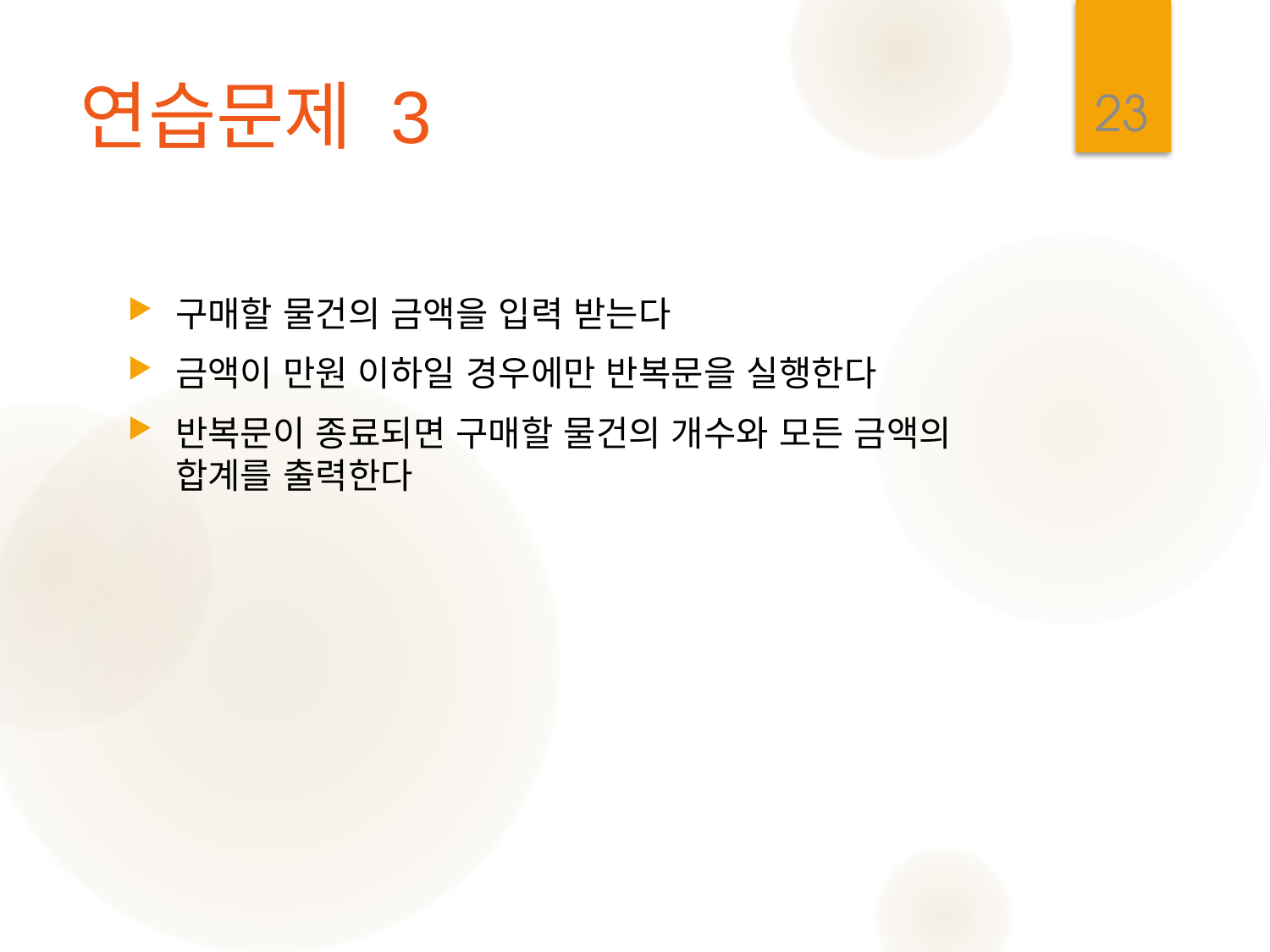

23
# 연습문제 3
구매할 물건의 금액을 입력 받는다
금액이 만원 이하일 경우에만 반복문을 실행한다
반복문이 종료되면 구매할 물건의 개수와 모든 금액의 합계를 출력한다